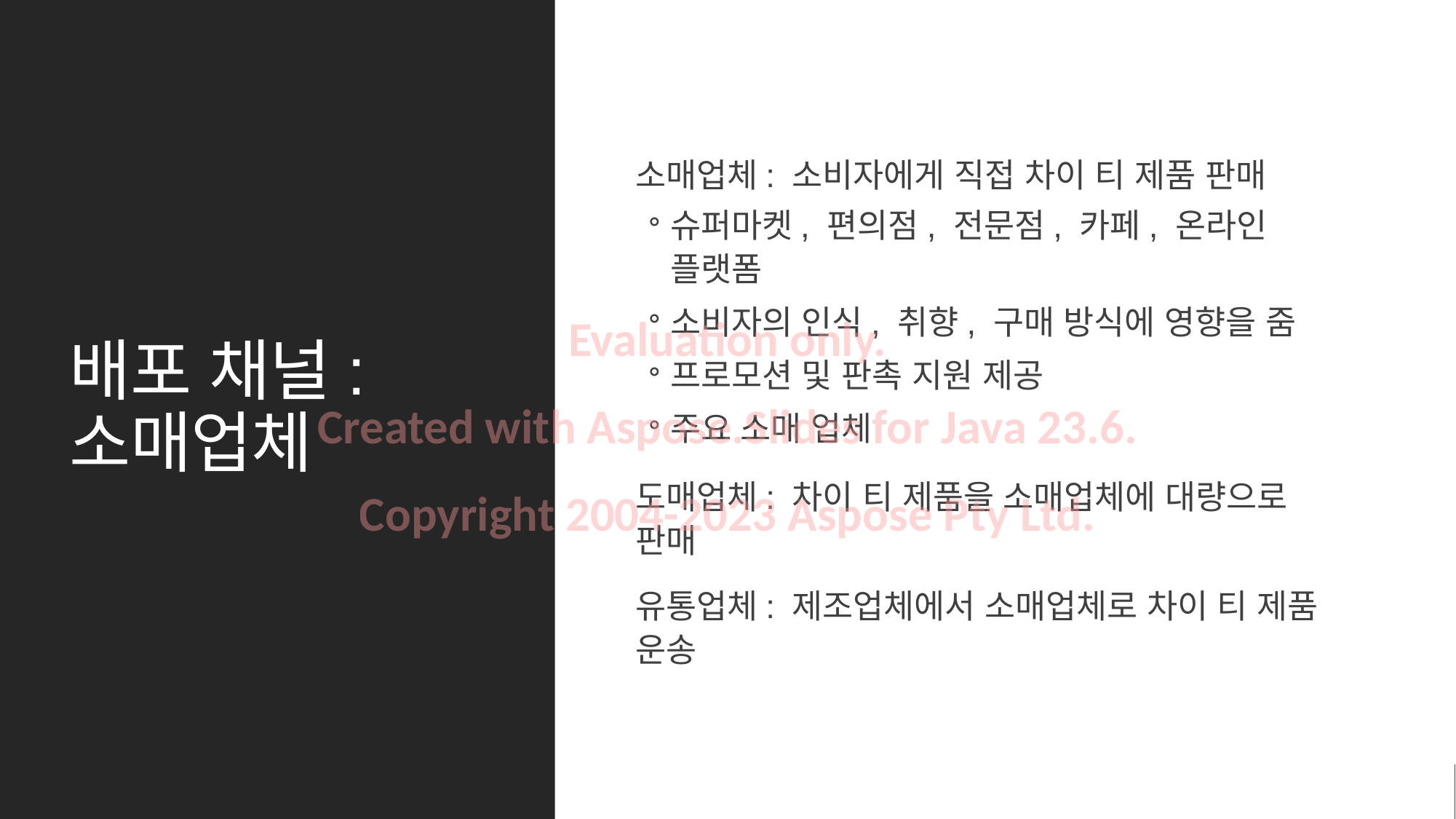

# 배포 채널: 소매업체
소매업체: 소비자에게 직접 차이 티 제품 판매
슈퍼마켓, 편의점, 전문점, 카페, 온라인 플랫폼
소비자의 인식, 취향, 구매 방식에 영향을 줌
프로모션 및 판촉 지원 제공
주요 소매 업체
도매업체: 차이 티 제품을 소매업체에 대량으로 판매
유통업체: 제조업체에서 소매업체로 차이 티 제품 운송
Evaluation only.
Created with Aspose.Slides for Java 23.6.
Copyright 2004-2023 Aspose Pty Ltd.